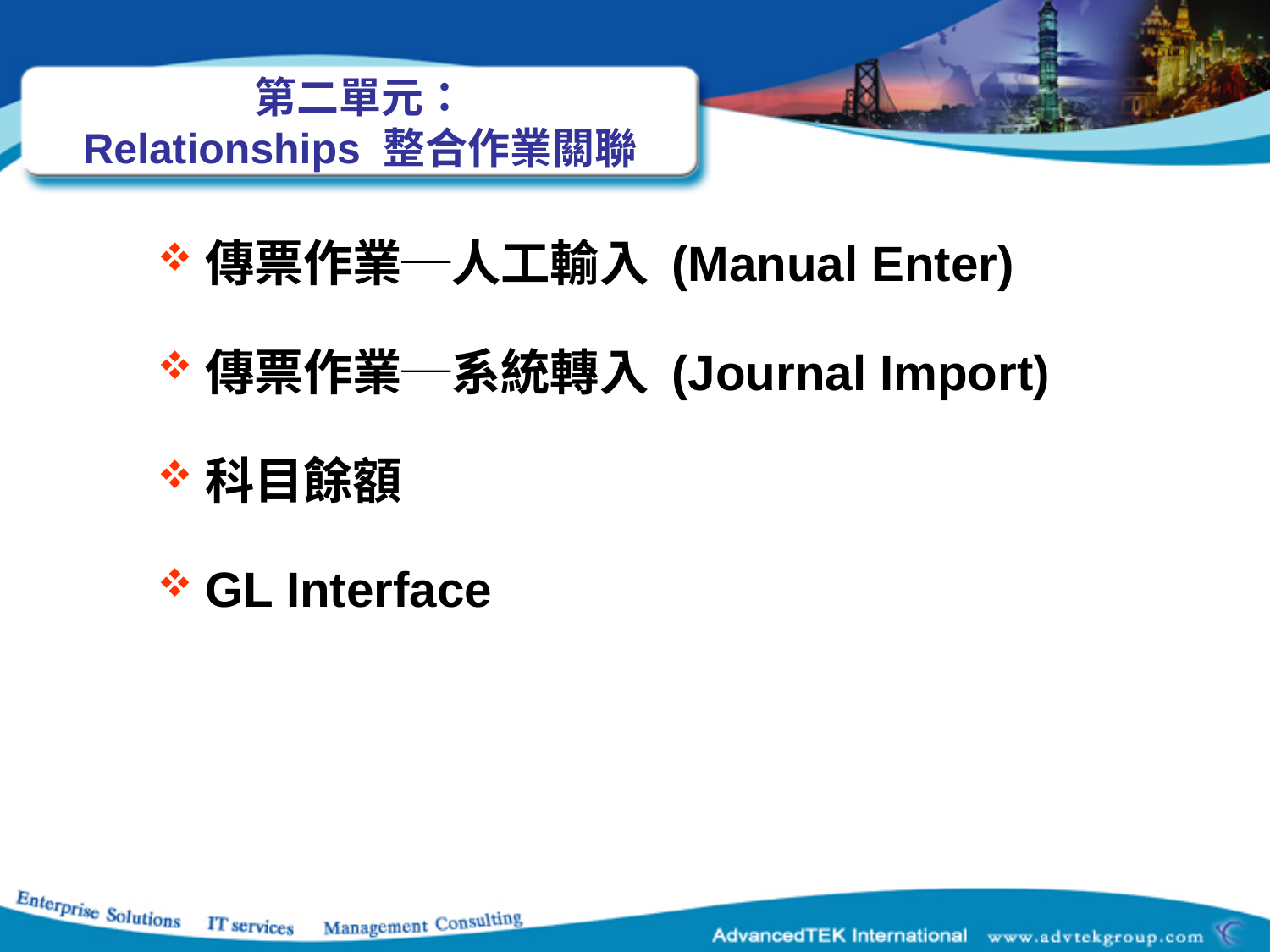

# 第二單元： Relationships 整合作業關聯
傳票作業─人工輸入 (Manual Enter)
傳票作業─系統轉入 (Journal Import)
科目餘額
GL Interface